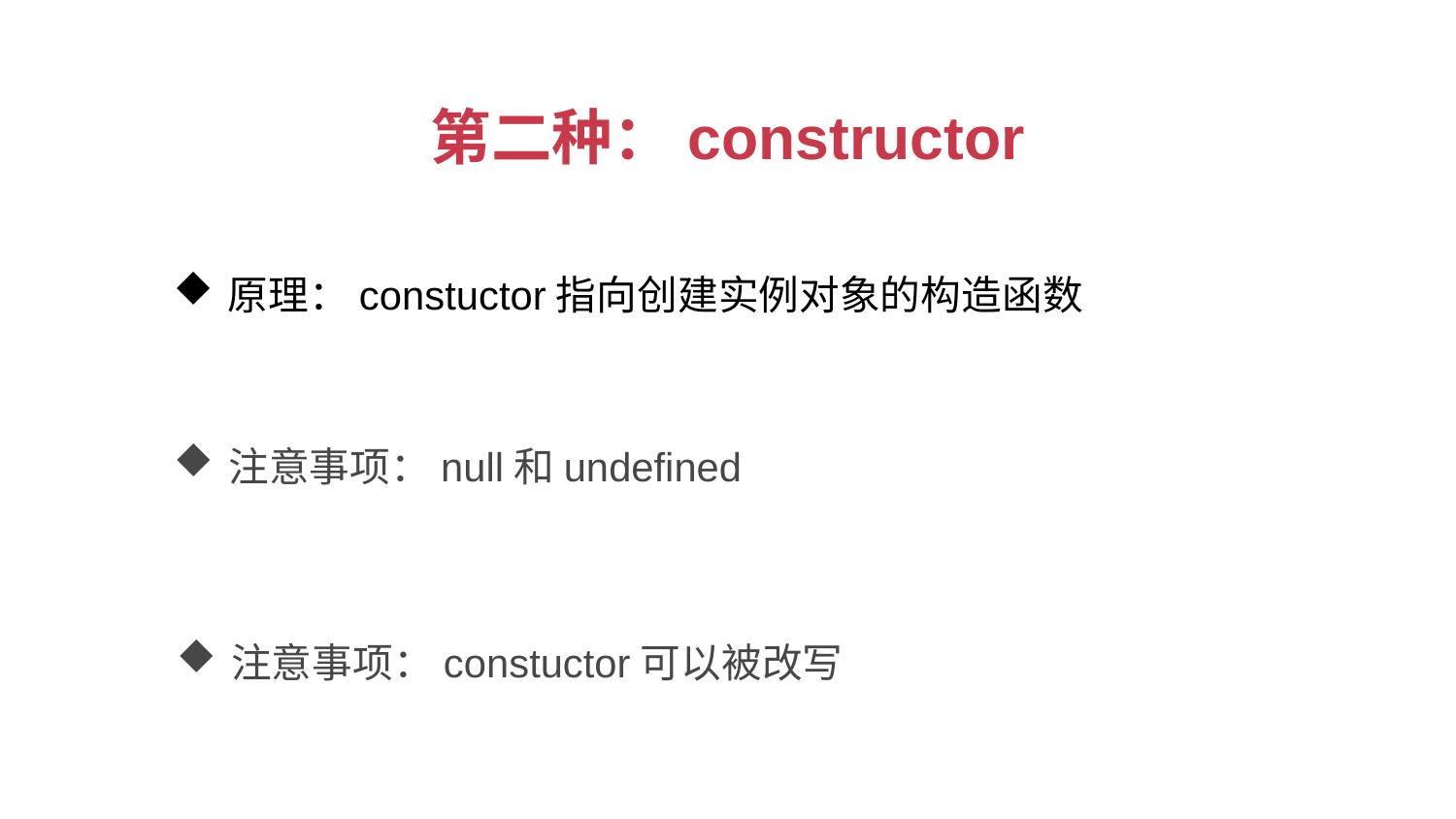

第二种：constructor
原理：constuctor指向创建实例对象的构造函数
注意事项：null和undefined
注意事项：constuctor可以被改写